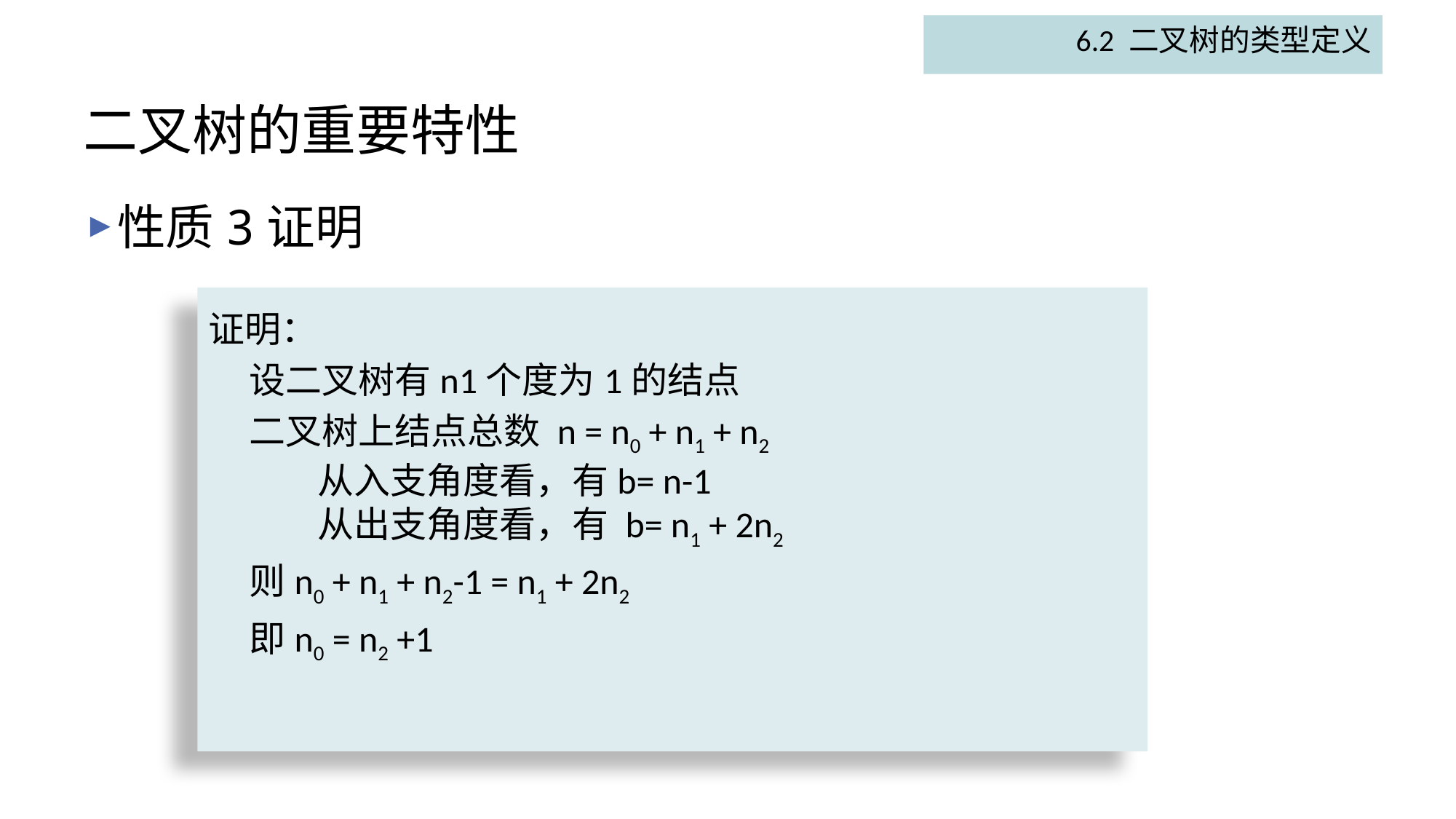

6.2 二叉树的类型定义

# 二叉树的重要特性
性质3证明
证明：
设二叉树有n1个度为1的结点
二叉树上结点总数 n = n0 + n1 + n2
从入支角度看，有b= n-1
从出支角度看，有 b= n1 + 2n2
则n0 + n1 + n2-1 = n1 + 2n2
即n0 = n2 +1